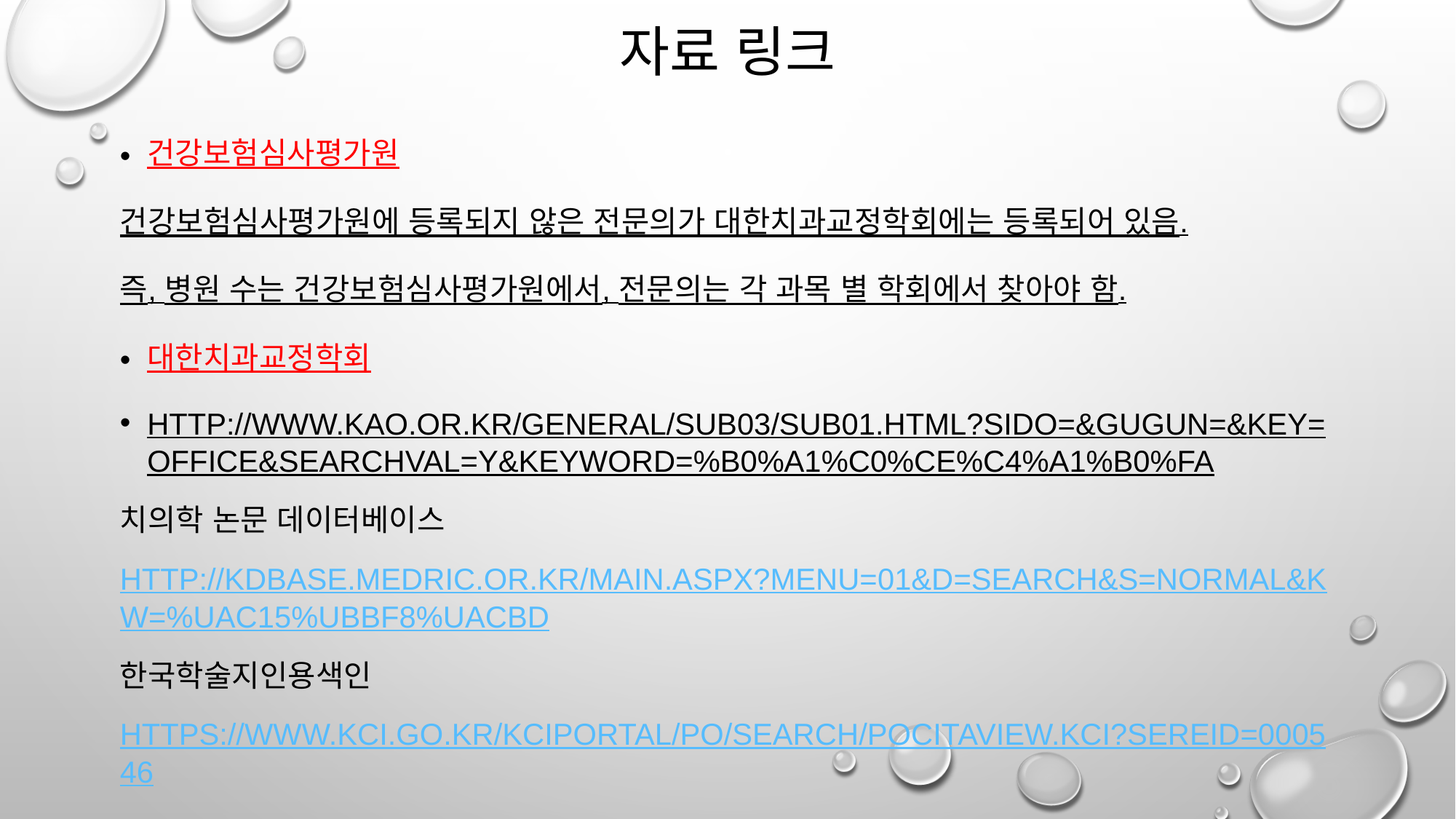

# 자료 링크
건강보험심사평가원
건강보험심사평가원에 등록되지 않은 전문의가 대한치과교정학회에는 등록되어 있음.
즉, 병원 수는 건강보험심사평가원에서, 전문의는 각 과목 별 학회에서 찾아야 함.
대한치과교정학회
http://www.kao.or.kr/general/sub03/sub01.html?sido=&gugun=&key=office&searchval=Y&keyword=%B0%A1%C0%CE%C4%A1%B0%FA
치의학 논문 데이터베이스
http://kdbase.medric.or.kr/Main.aspx?menu=01&d=SEARCH&s=NORMAL&kw=%uac15%ubbf8%uacbd
한국학술지인용색인
https://www.kci.go.kr/kciportal/po/search/poCitaView.kci?sereId=000546
http://www.jkaoh.org/